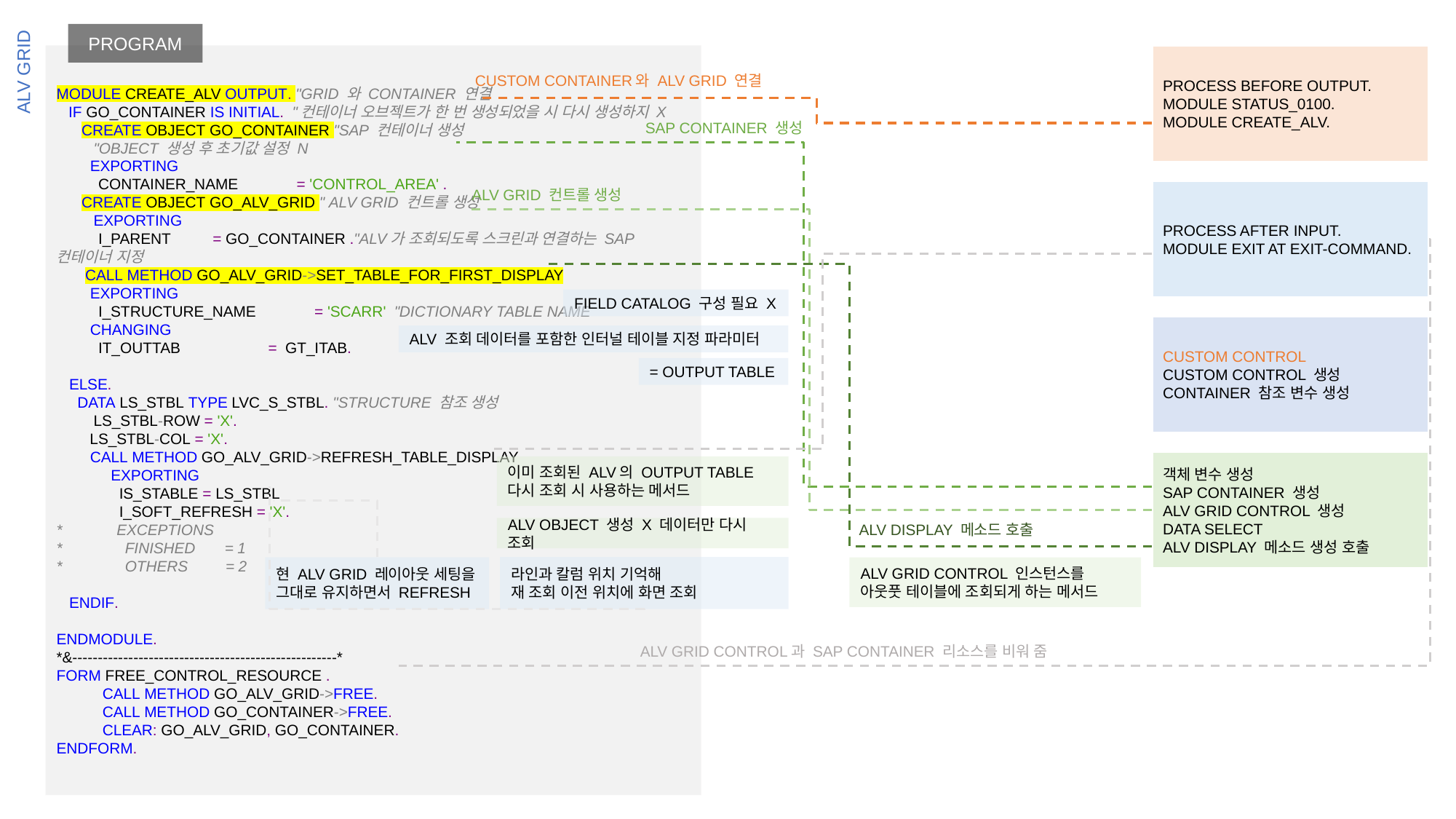

PROGRAM
MODULE CREATE_ALV OUTPUT. "GRID 와 CONTAINER 연결
  IF GO_CONTAINER IS INITIAL.  "컨테이너 오브젝트가 한 번 생성되었을 시 다시 생성하지 X
      CREATE OBJECT GO_CONTAINER "SAP 컨테이너 생성
        "OBJECT 생성 후 초기값 설정 N
        EXPORTING
          CONTAINER_NAME              = 'CONTROL_AREA' .
      CREATE OBJECT GO_ALV_GRID " ALV GRID 컨트롤 생성
        EXPORTING
          I_PARENT          = GO_CONTAINER ."ALV가 조회되도록 스크린과 연결하는 SAP 컨테이너 지정
      CALL METHOD GO_ALV_GRID->SET_TABLE_FOR_FIRST_DISPLAY
        EXPORTING
          I_STRUCTURE_NAME              = 'SCARR'  "DICTIONARY TABLE NAME
        CHANGING
          IT_OUTTAB                     =  GT_ITAB.
   ELSE.
     DATA LS_STBL TYPE LVC_S_STBL. "STRUCTURE 참조 생성
        LS_STBL-ROW = 'X'.
        LS_STBL-COL = 'X'.
        CALL METHOD GO_ALV_GRID->REFRESH_TABLE_DISPLAY
             EXPORTING
               IS_STABLE = LS_STBL
               I_SOFT_REFRESH = 'X'.
*             EXCEPTIONS
*               FINISHED       = 1
*               OTHERS         = 2
   ENDIF.
ENDMODULE.
*&----------------------------------------------------*
FORM FREE_CONTROL_RESOURCE .
           CALL METHOD GO_ALV_GRID->FREE.
           CALL METHOD GO_CONTAINER->FREE.
           CLEAR: GO_ALV_GRID, GO_CONTAINER.
ENDFORM.
PROCESS BEFORE OUTPUT.
MODULE STATUS_0100.
MODULE CREATE_ALV.
PROCESS AFTER INPUT.
MODULE EXIT AT EXIT-COMMAND.
CUSTOM CONTROL
CUSTOM CONTROL 생성
CONTAINER 참조 변수 생성
객체 변수 생성
SAP CONTAINER 생성
ALV GRID CONTROL 생성
DATA SELECT
ALV DISPLAY 메소드 생성 호출
ALV GRID
CUSTOM CONTAINER와 ALV GRID 연결
SAP CONTAINER 생성
ALV GRID 컨트롤 생성
FIELD CATALOG 구성 필요 X
ALV 조회 데이터를 포함한 인터널 테이블 지정 파라미터
= OUTPUT TABLE
이미 조회된 ALV의 OUTPUT TABLE
다시 조회 시 사용하는 메서드
ALV DISPLAY 메소드 호출
ALV OBJECT 생성 X 데이터만 다시 조회
라인과 칼럼 위치 기억해
재 조회 이전 위치에 화면 조회
현 ALV GRID 레이아웃 세팅을 그대로 유지하면서 REFRESH
ALV GRID CONTROL 인스턴스를
아웃풋 테이블에 조회되게 하는 메서드
ALV GRID CONTROL과 SAP CONTAINER 리소스를 비워 줌